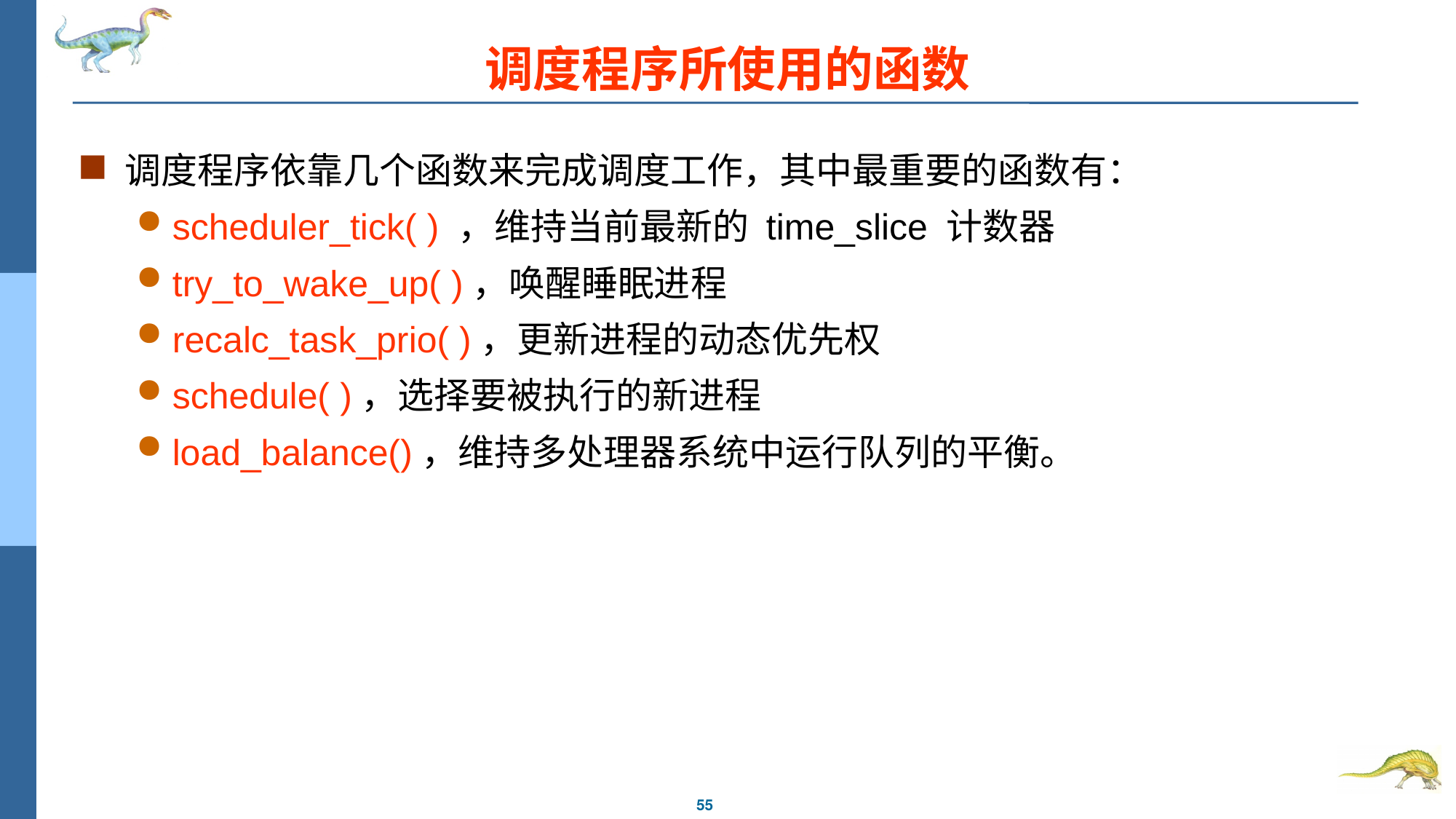

# 调度程序所使用的函数
调度程序依靠几个函数来完成调度工作，其中最重要的函数有：
scheduler_tick( ) ，维持当前最新的 time_slice 计数器
try_to_wake_up( )，唤醒睡眠进程
recalc_task_prio( )，更新进程的动态优先权
schedule( )，选择要被执行的新进程
load_balance()，维持多处理器系统中运行队列的平衡。